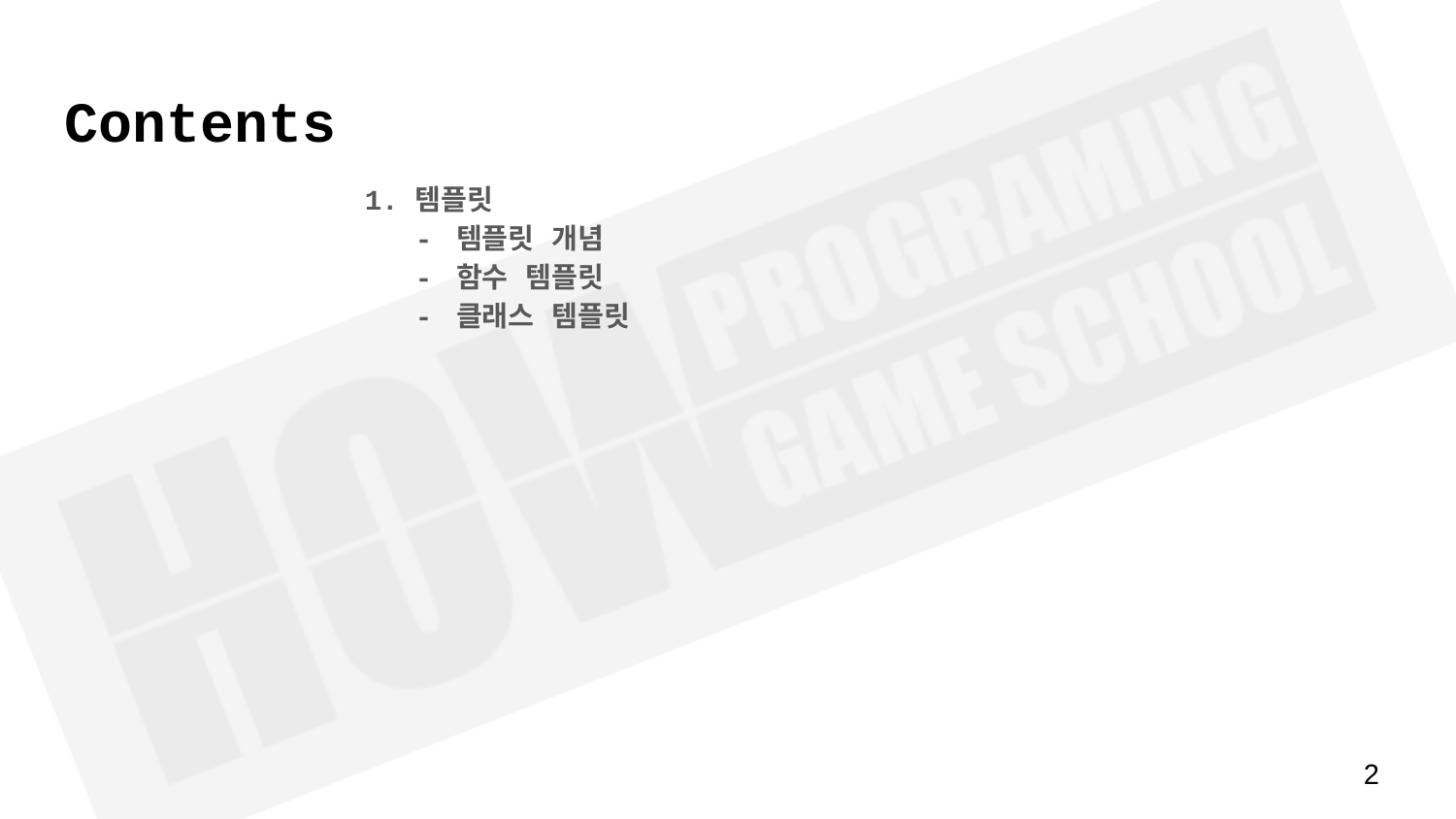

# Contents
템플릿
- 템플릿 개념
- 함수 템플릿
- 클래스 템플릿
2